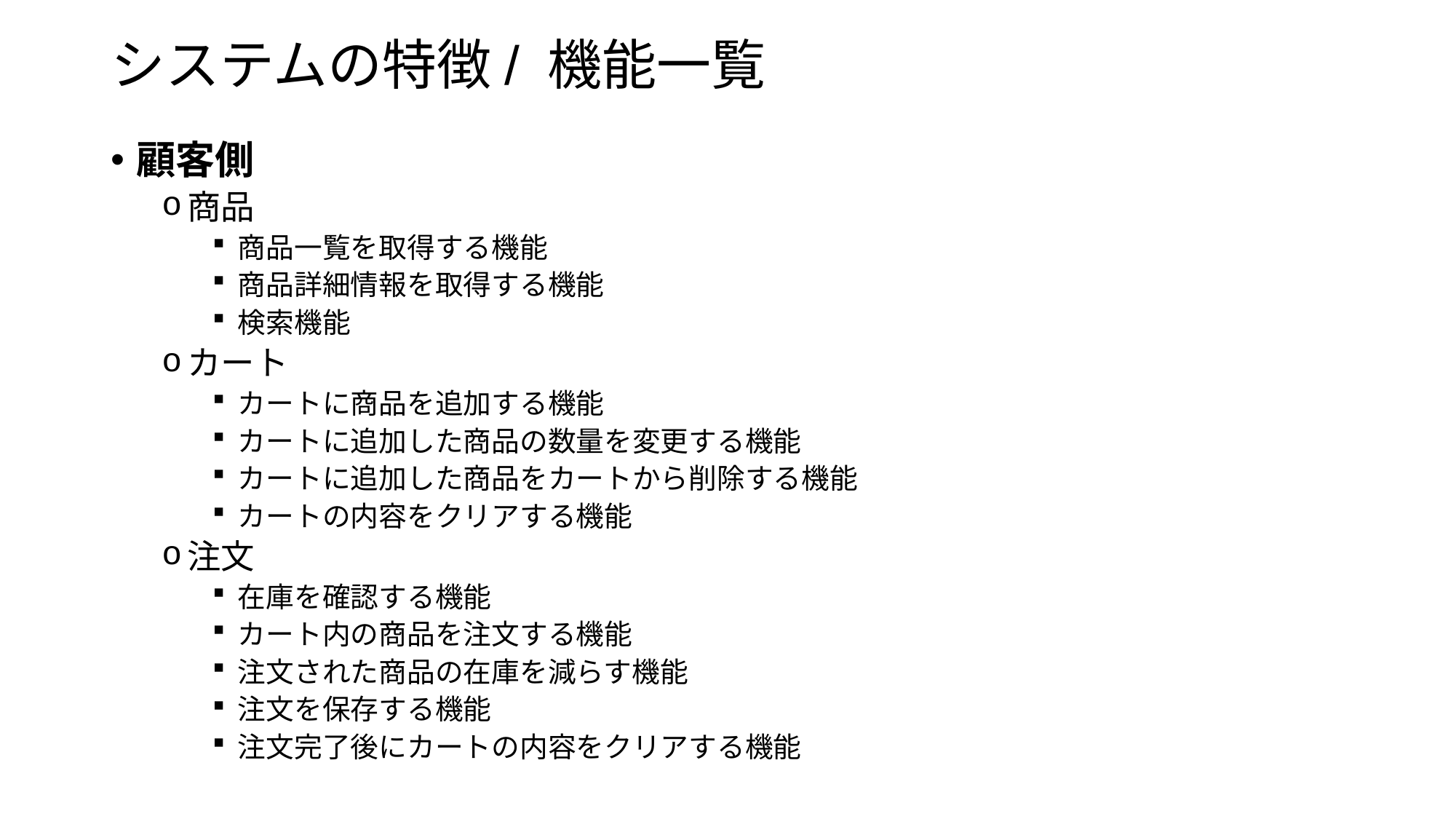

# システムの特徴/ 機能一覧
顧客側
商品
商品一覧を取得する機能
商品詳細情報を取得する機能
検索機能
カート
カートに商品を追加する機能
カートに追加した商品の数量を変更する機能
カートに追加した商品をカートから削除する機能
カートの内容をクリアする機能
注文
在庫を確認する機能
カート内の商品を注文する機能
注文された商品の在庫を減らす機能
注文を保存する機能
注文完了後にカートの内容をクリアする機能